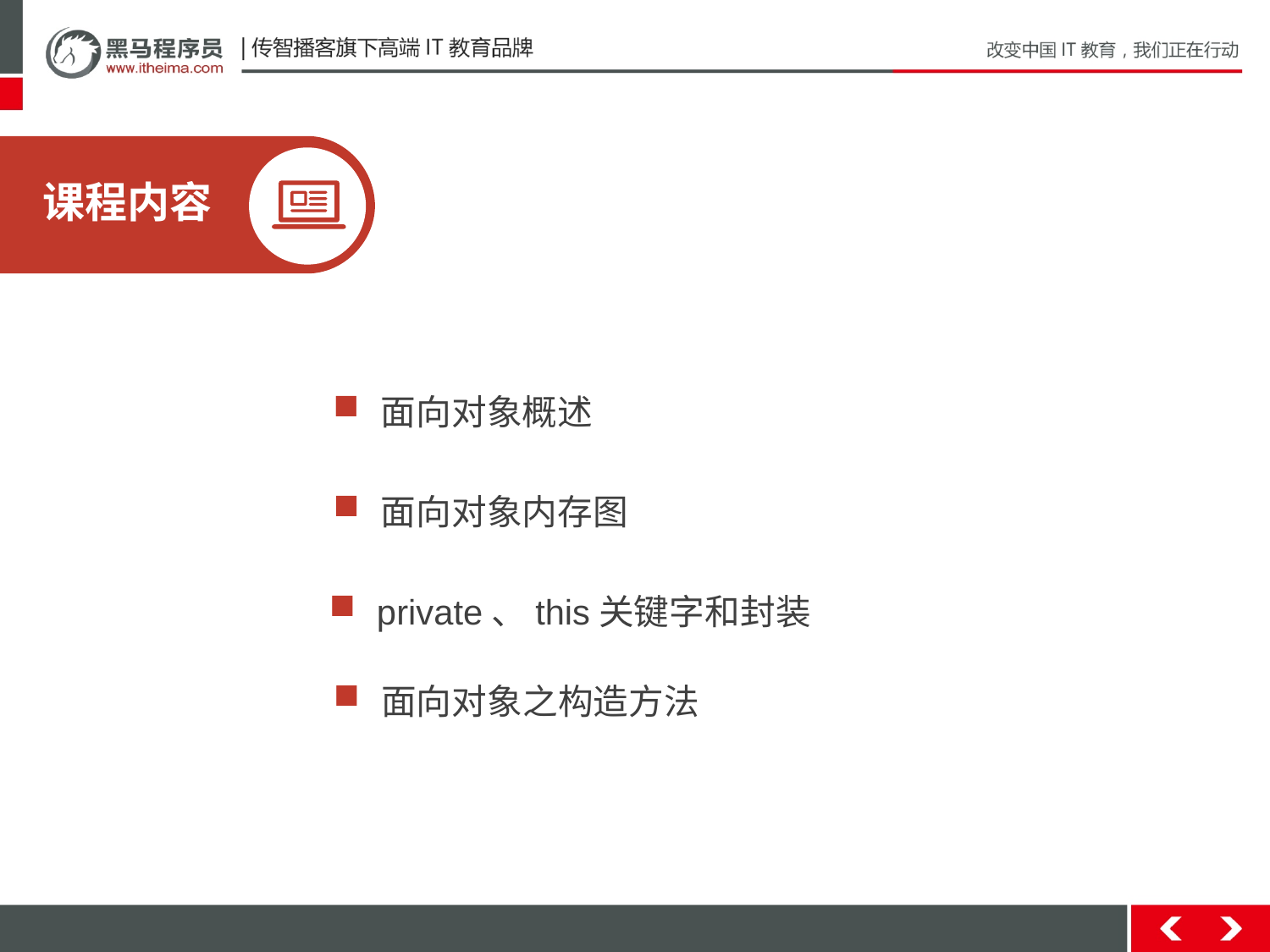

课程内容

面向对象概述
面向对象内存图
private、this关键字和封装
面向对象之构造方法